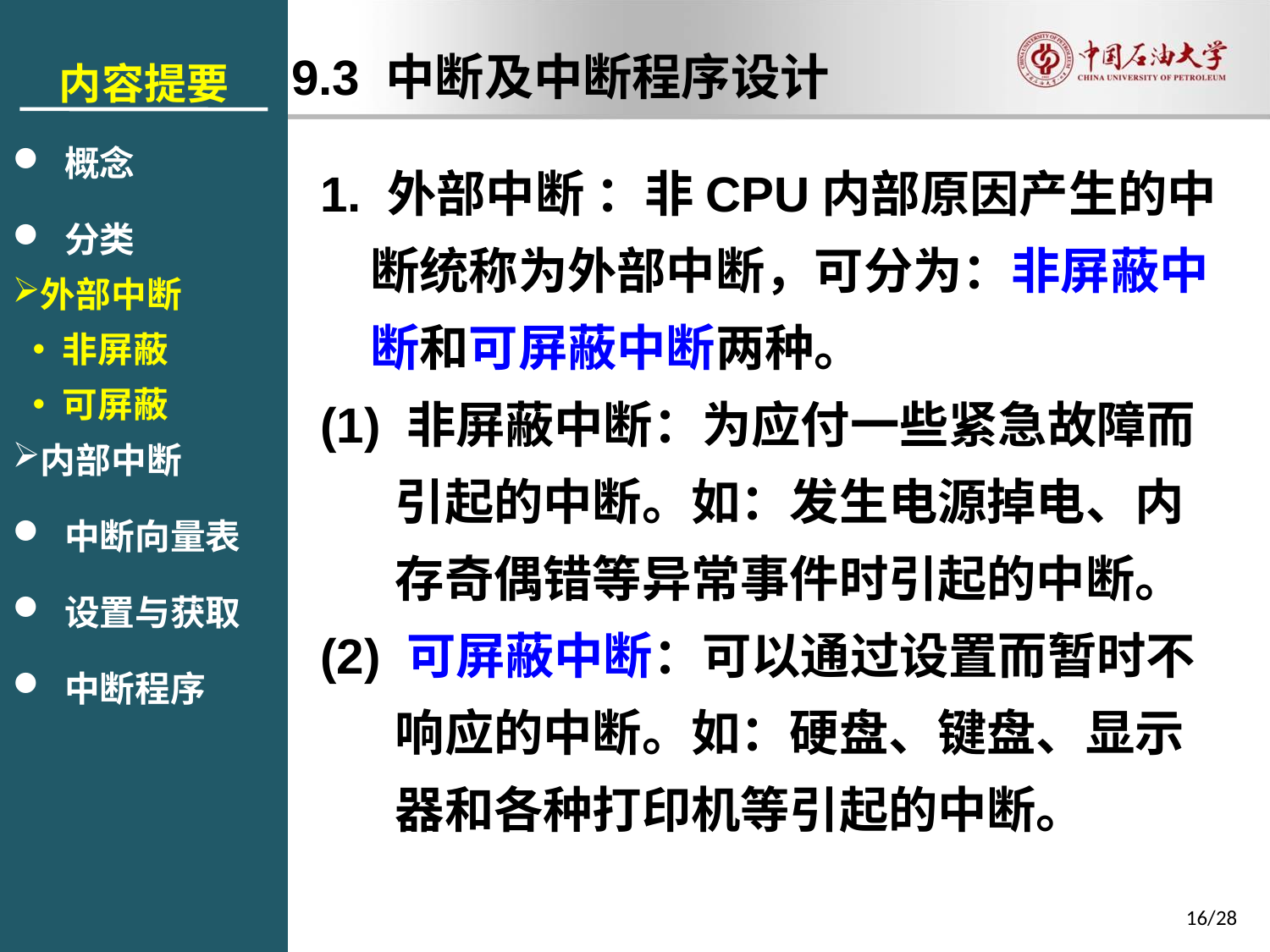

内容提要
 概念
 分类
外部中断
非屏蔽
可屏蔽
内部中断
 中断向量表
 设置与获取
 中断程序
9.3 中断及中断程序设计
1. 外部中断 ：非CPU内部原因产生的中断统称为外部中断，可分为：非屏蔽中断和可屏蔽中断两种。
(1) 非屏蔽中断：为应付一些紧急故障而引起的中断。如：发生电源掉电、内存奇偶错等异常事件时引起的中断。
(2) 可屏蔽中断：可以通过设置而暂时不响应的中断。如：硬盘、键盘、显示器和各种打印机等引起的中断。
16/28